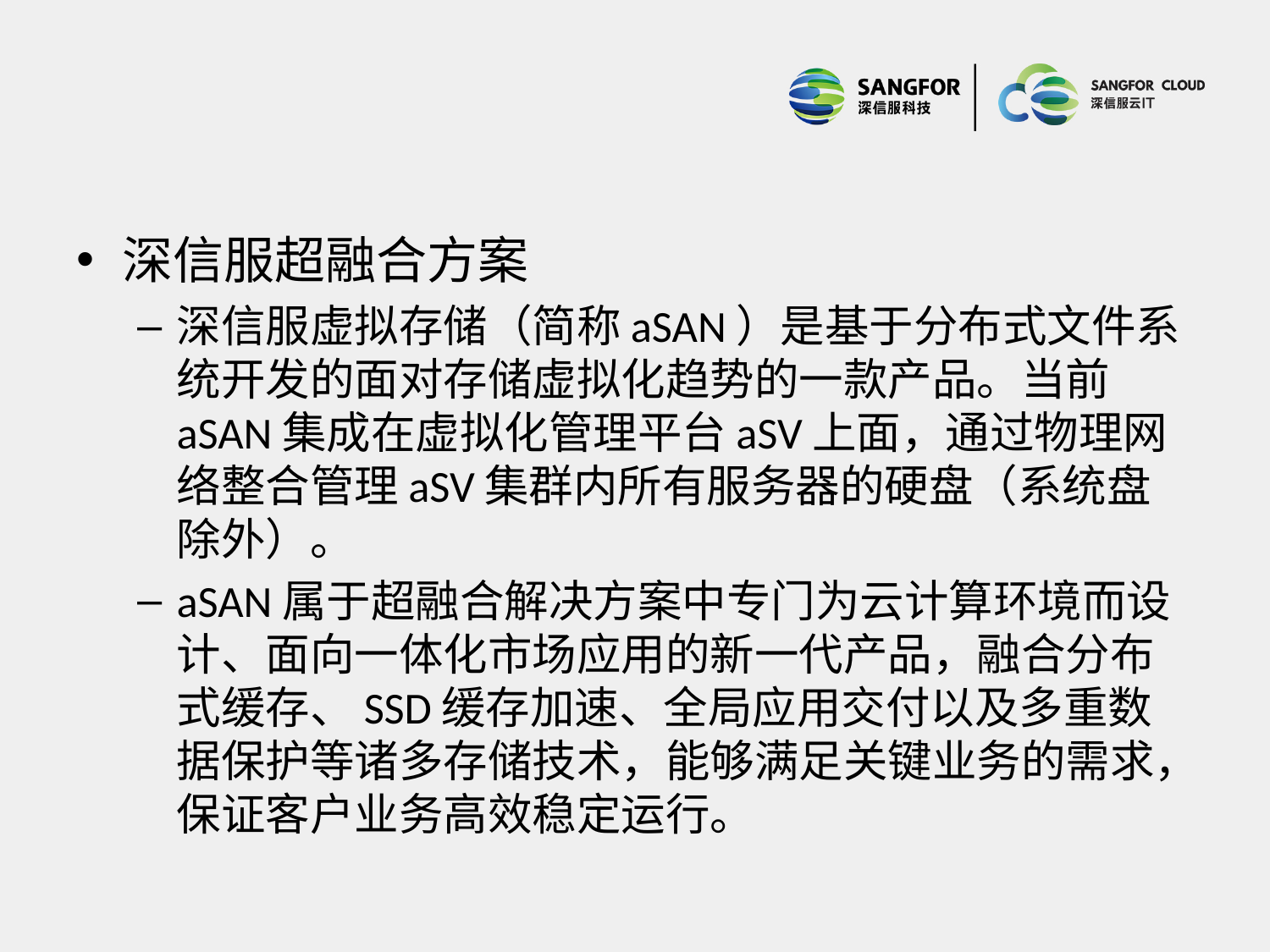

#
深信服超融合方案
深信服虚拟存储（简称aSAN）是基于分布式文件系统开发的面对存储虚拟化趋势的一款产品。当前aSAN集成在虚拟化管理平台aSV上面，通过物理网络整合管理aSV集群内所有服务器的硬盘（系统盘除外）。
aSAN属于超融合解决方案中专门为云计算环境而设计、面向一体化市场应用的新一代产品，融合分布式缓存、SSD缓存加速、全局应用交付以及多重数据保护等诸多存储技术，能够满足关键业务的需求，保证客户业务高效稳定运行。